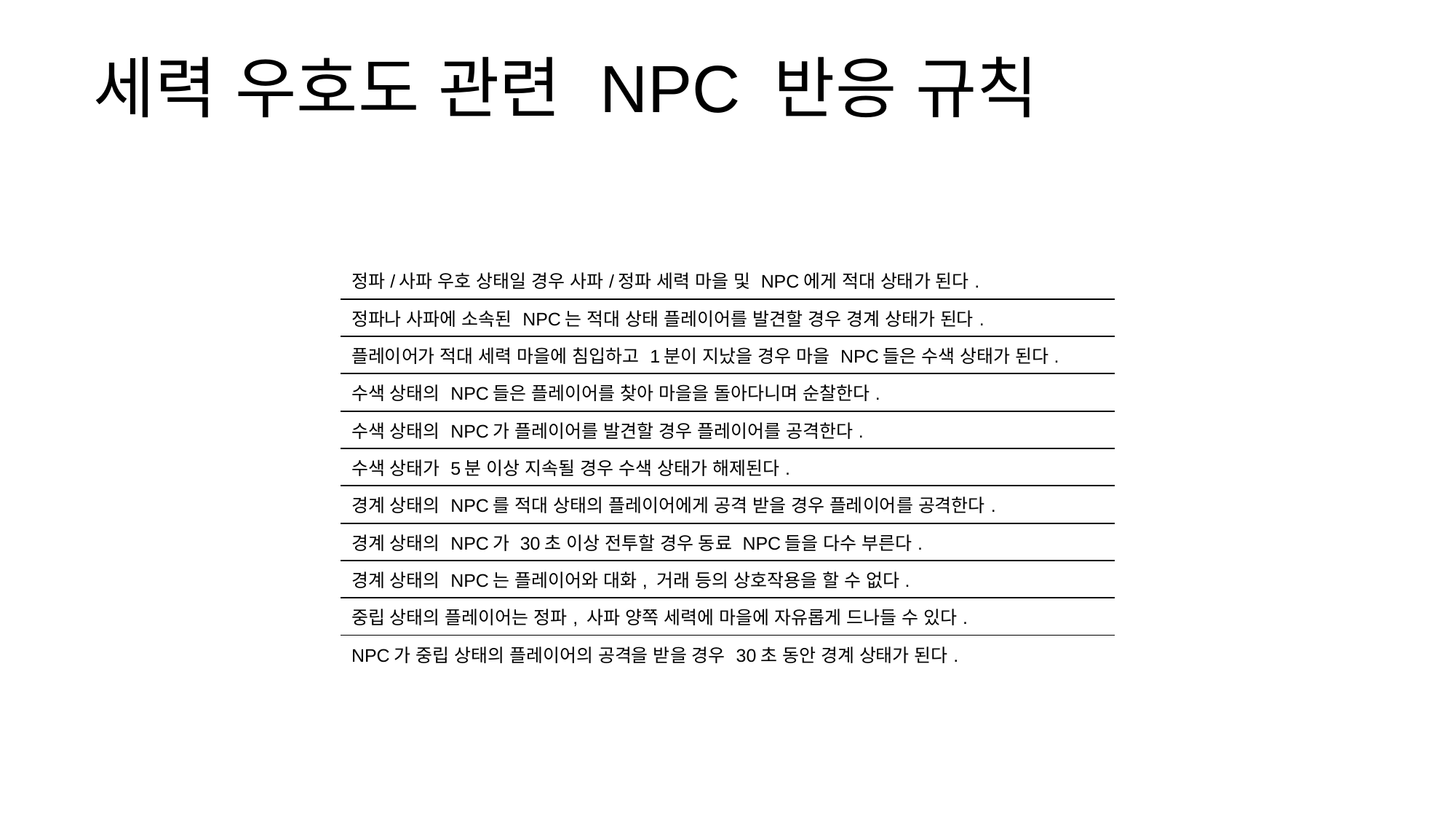

세력 우호도 관련 NPC 반응 규칙
| 정파/사파 우호 상태일 경우 사파/정파 세력 마을 및 NPC에게 적대 상태가 된다. |
| --- |
| 정파나 사파에 소속된 NPC는 적대 상태 플레이어를 발견할 경우 경계 상태가 된다. |
| 플레이어가 적대 세력 마을에 침입하고 1분이 지났을 경우 마을 NPC들은 수색 상태가 된다. |
| 수색 상태의 NPC들은 플레이어를 찾아 마을을 돌아다니며 순찰한다. |
| 수색 상태의 NPC가 플레이어를 발견할 경우 플레이어를 공격한다. |
| 수색 상태가 5분 이상 지속될 경우 수색 상태가 해제된다. |
| 경계 상태의 NPC를 적대 상태의 플레이어에게 공격 받을 경우 플레이어를 공격한다. |
| 경계 상태의 NPC가 30초 이상 전투할 경우 동료 NPC들을 다수 부른다. |
| 경계 상태의 NPC는 플레이어와 대화, 거래 등의 상호작용을 할 수 없다. |
| 중립 상태의 플레이어는 정파, 사파 양쪽 세력에 마을에 자유롭게 드나들 수 있다. |
| NPC가 중립 상태의 플레이어의 공격을 받을 경우 30초 동안 경계 상태가 된다. |